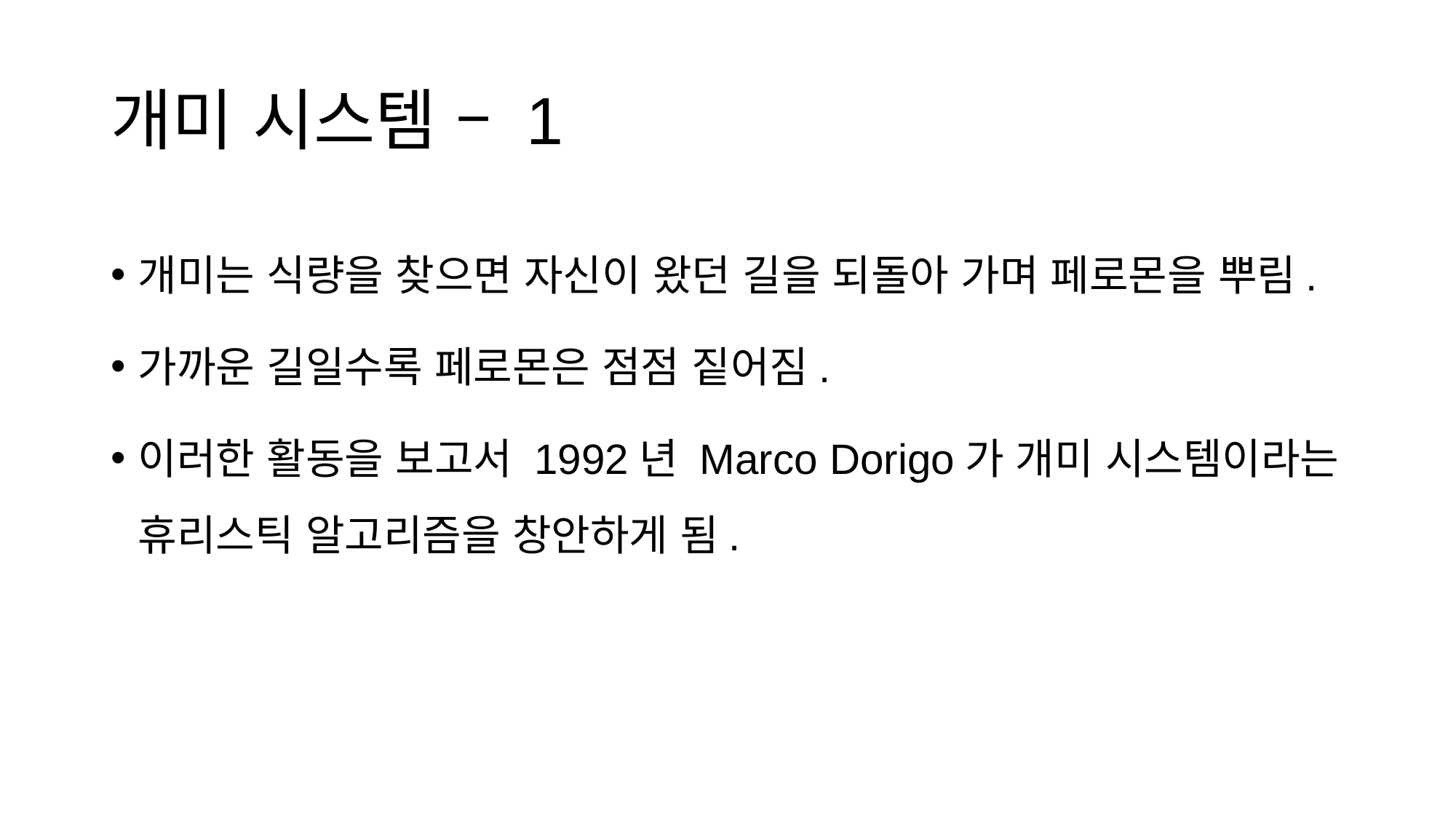

# 개미 시스템 – 1
개미는 식량을 찾으면 자신이 왔던 길을 되돌아 가며 페로몬을 뿌림.
가까운 길일수록 페로몬은 점점 짙어짐.
이러한 활동을 보고서 1992년 Marco Dorigo가 개미 시스템이라는 휴리스틱 알고리즘을 창안하게 됨.